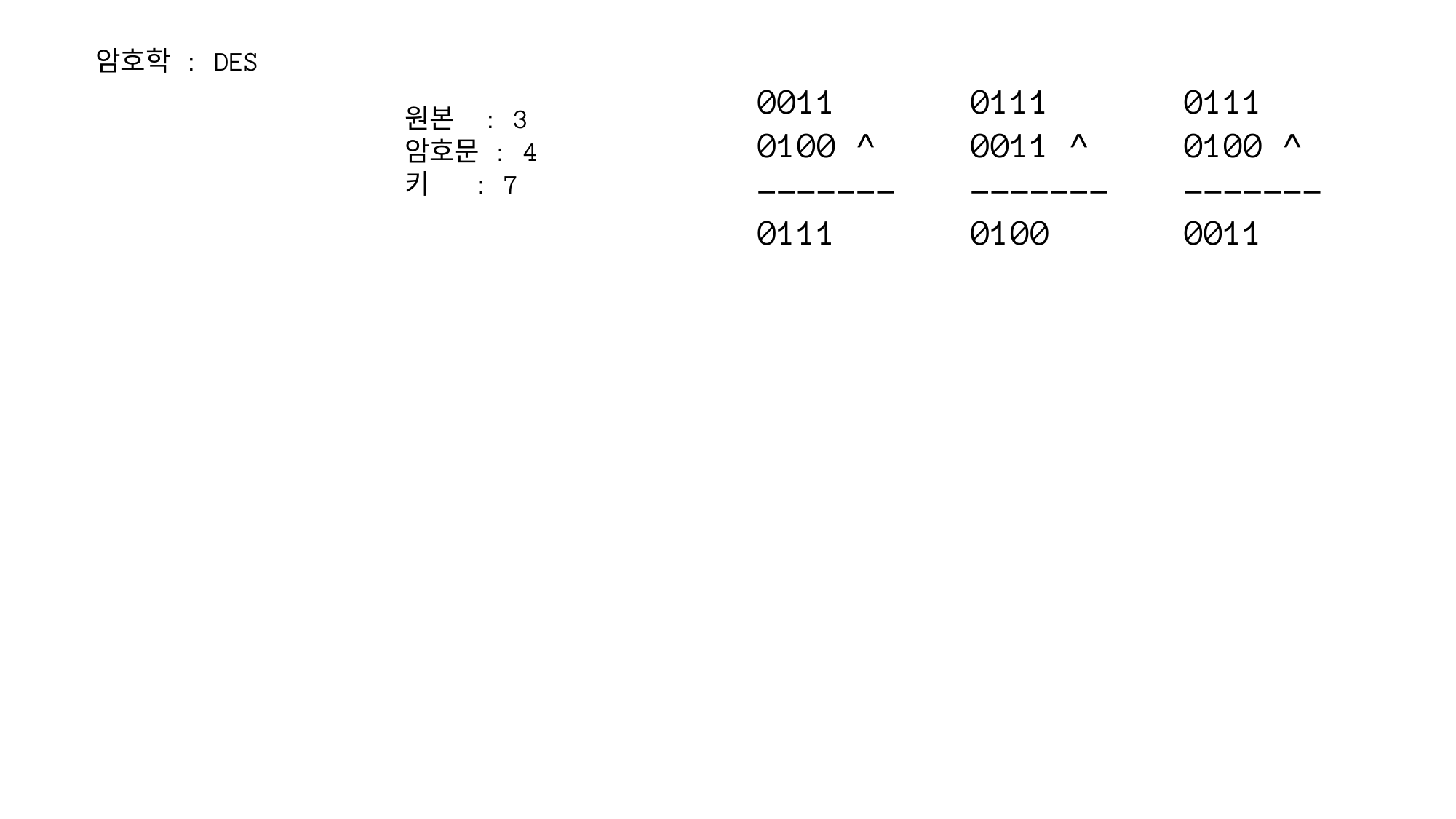

암호학 : DES
0011
0100 ^
-------
0111
0111
0011 ^
-------
0100
0111
0100 ^
-------
0011
원본   : 3
암호문 : 4
키     : 7